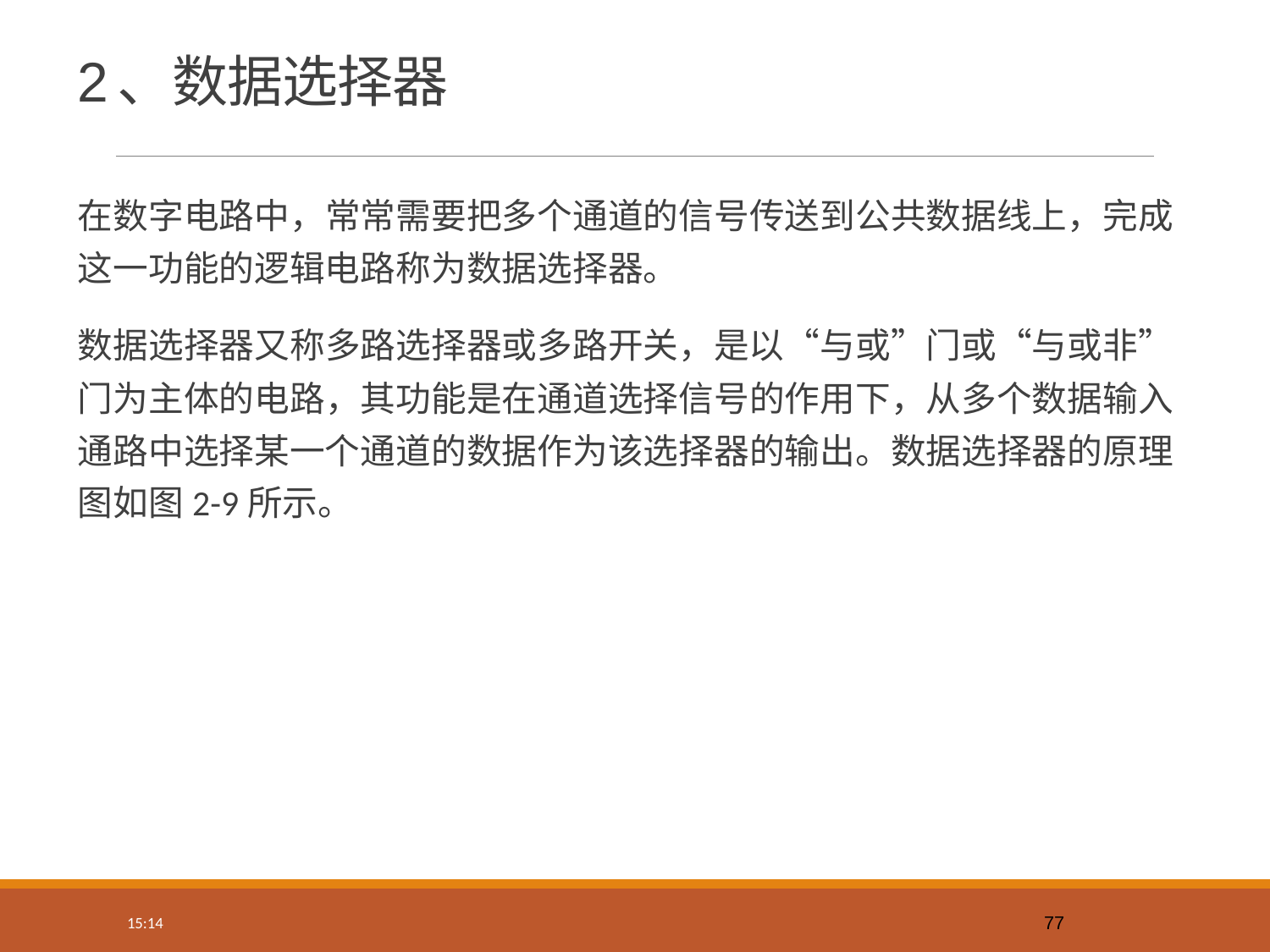

# 2、数据选择器
在数字电路中，常常需要把多个通道的信号传送到公共数据线上，完成这一功能的逻辑电路称为数据选择器。
数据选择器又称多路选择器或多路开关，是以“与或”门或“与或非”门为主体的电路，其功能是在通道选择信号的作用下，从多个数据输入通路中选择某一个通道的数据作为该选择器的输出。数据选择器的原理图如图2-9所示。
77
15:14